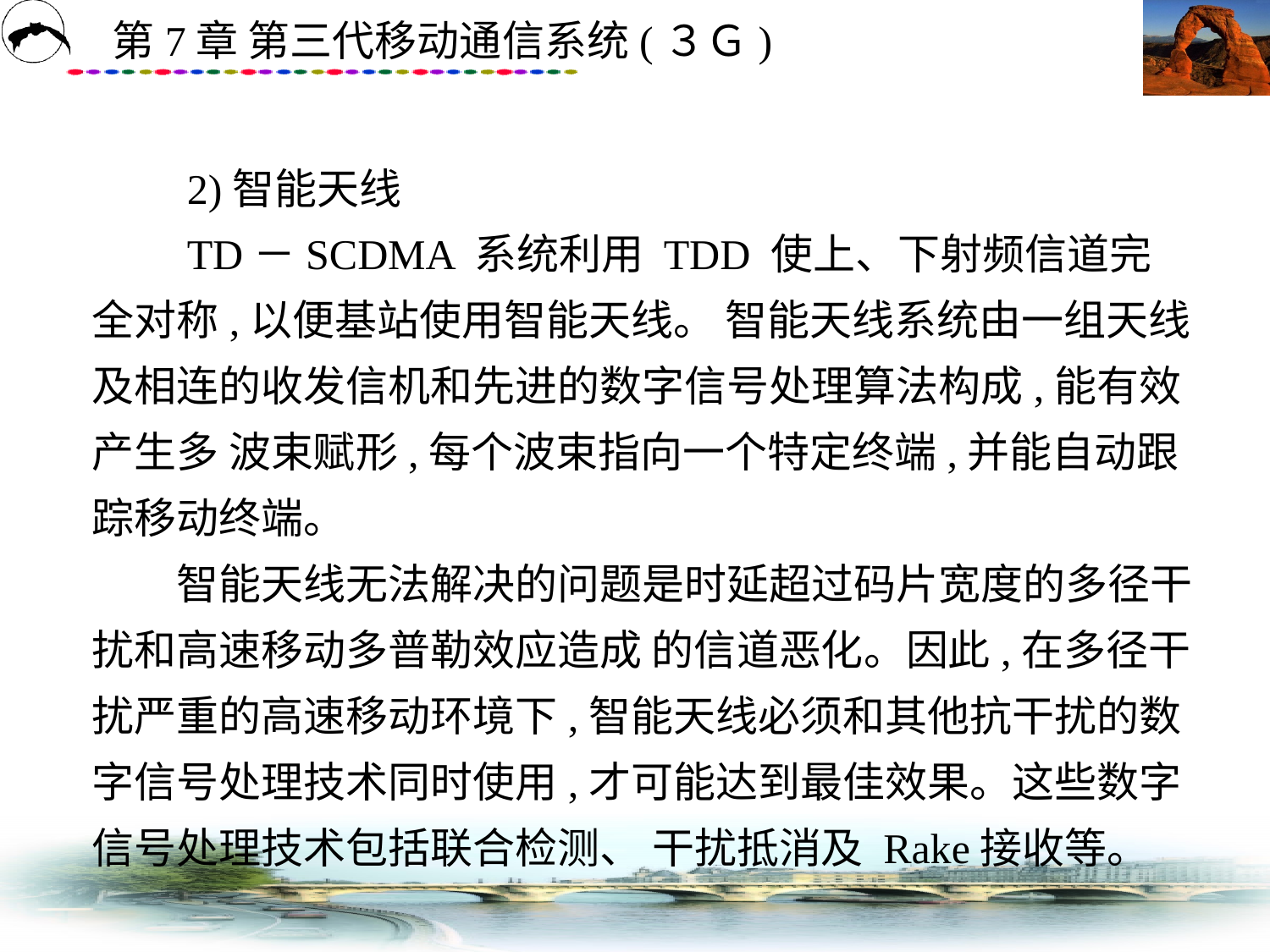

# 2)智能天线 　　TD－SCDMA 系统利用 TDD 使上、下射频信道完全对称,以便基站使用智能天线。 智能天线系统由一组天线及相连的收发信机和先进的数字信号处理算法构成,能有效产生多 波束赋形,每个波束指向一个特定终端,并能自动跟踪移动终端。 　　智能天线无法解决的问题是时延超过码片宽度的多径干扰和高速移动多普勒效应造成 的信道恶化。因此,在多径干扰严重的高速移动环境下,智能天线必须和其他抗干扰的数 字信号处理技术同时使用,才可能达到最佳效果。这些数字信号处理技术包括联合检测、 干扰抵消及 Rake接收等。